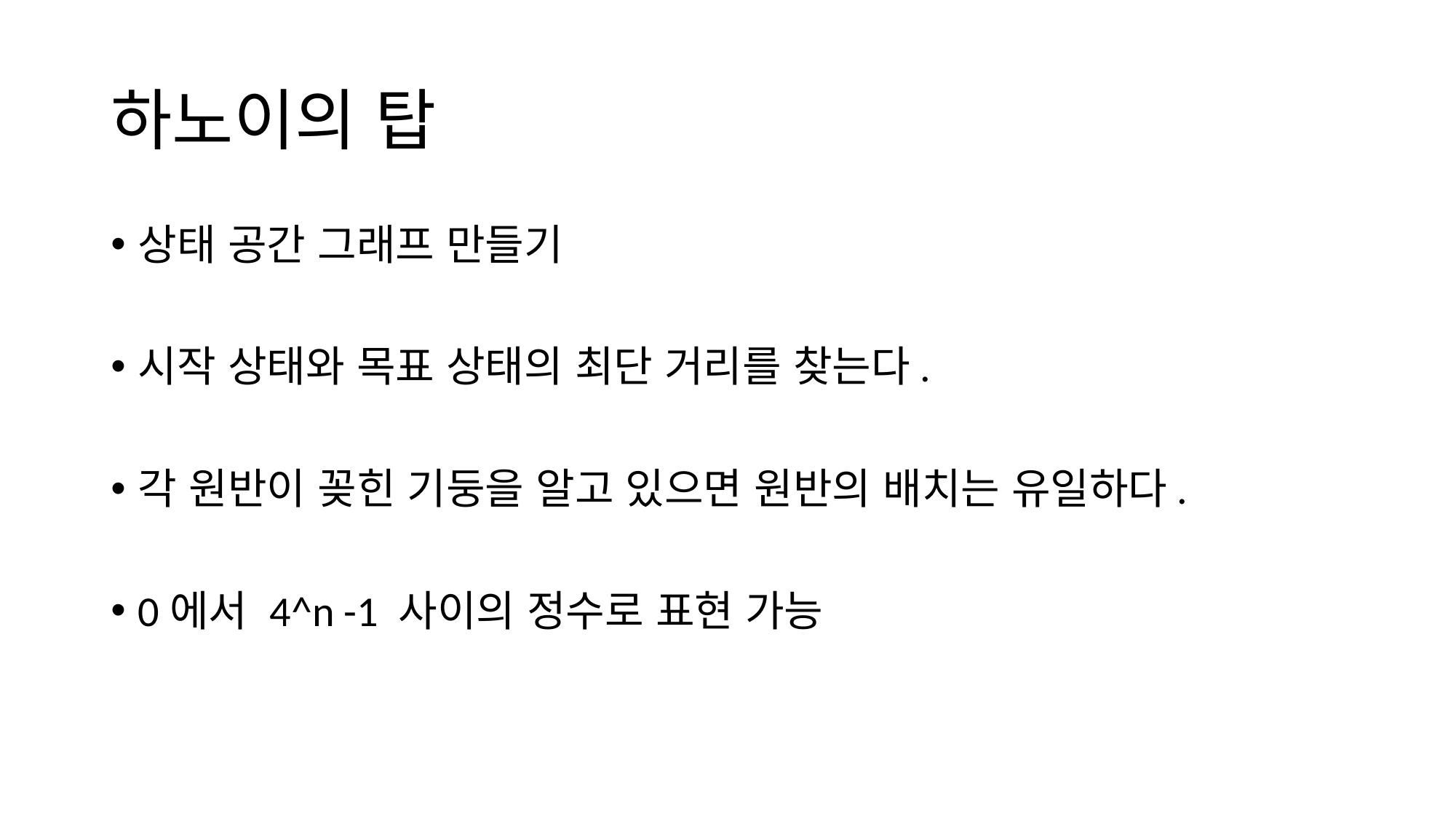

# 하노이의 탑
상태 공간 그래프 만들기

시작 상태와 목표 상태의 최단 거리를 찾는다.

각 원반이 꽂힌 기둥을 알고 있으면 원반의 배치는 유일하다.

0에서 4^n -1 사이의 정수로 표현 가능